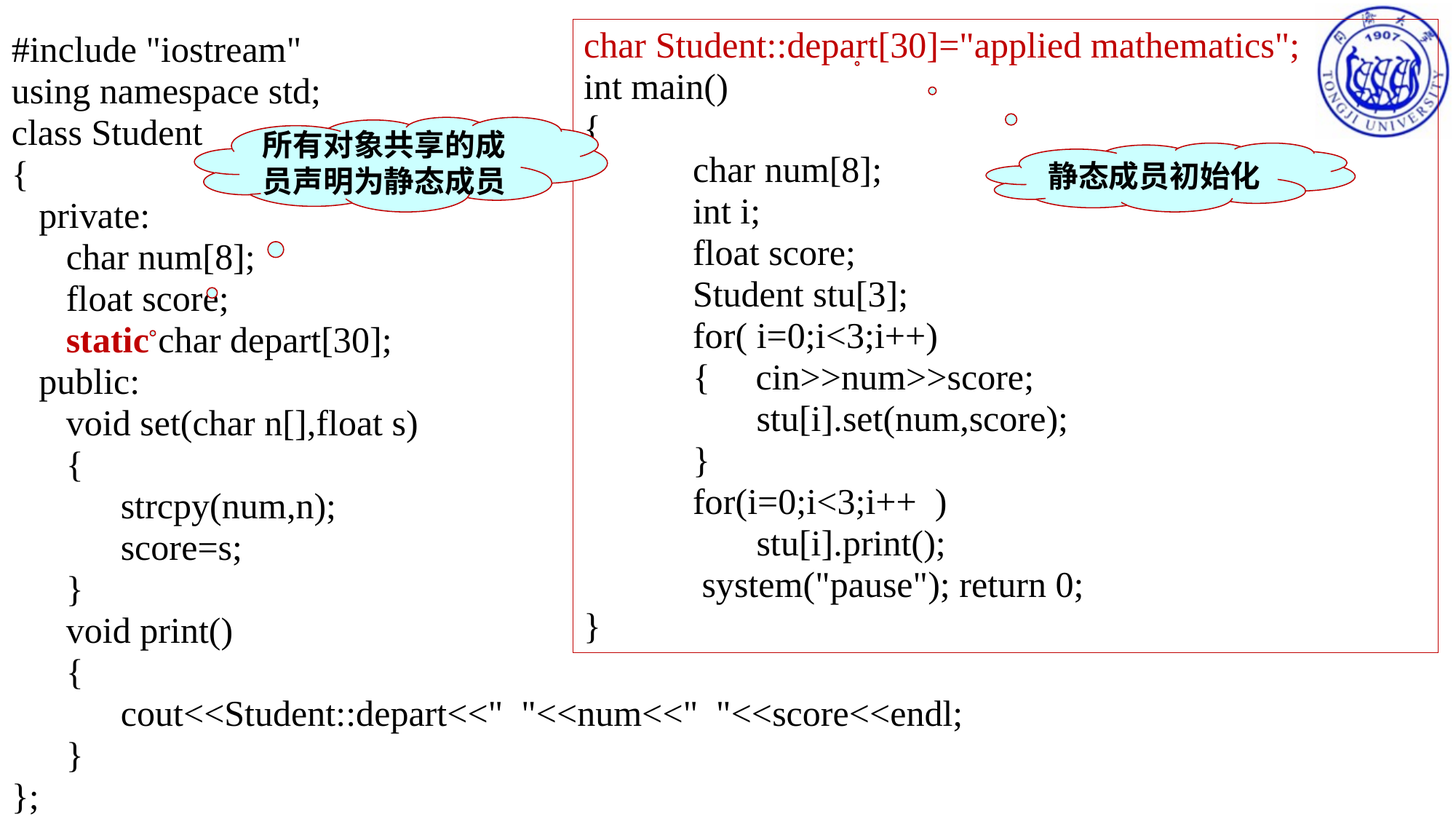

char Student::depart[30]="applied mathematics";
int main()
{
	char num[8];
	int i;
            float score;
	Student stu[3];
            for( i=0;i<3;i++)
	{     cin>>num>>score;
	       stu[i].set(num,score);
	}
            for(i=0;i<3;i++  )
	       stu[i].print();
             system("pause"); return 0;
}
#include "iostream"
using namespace std;
class Student
{
   private:
      char num[8];
      float score;
      static char depart[30];
   public:
      void set(char n[],float s)
      {
	strcpy(num,n);
	score=s;
      }
      void print()
      {
	cout<<Student::depart<<"  "<<num<<"  "<<score<<endl;
      }
};
所有对象共享的成员声明为静态成员
静态成员初始化